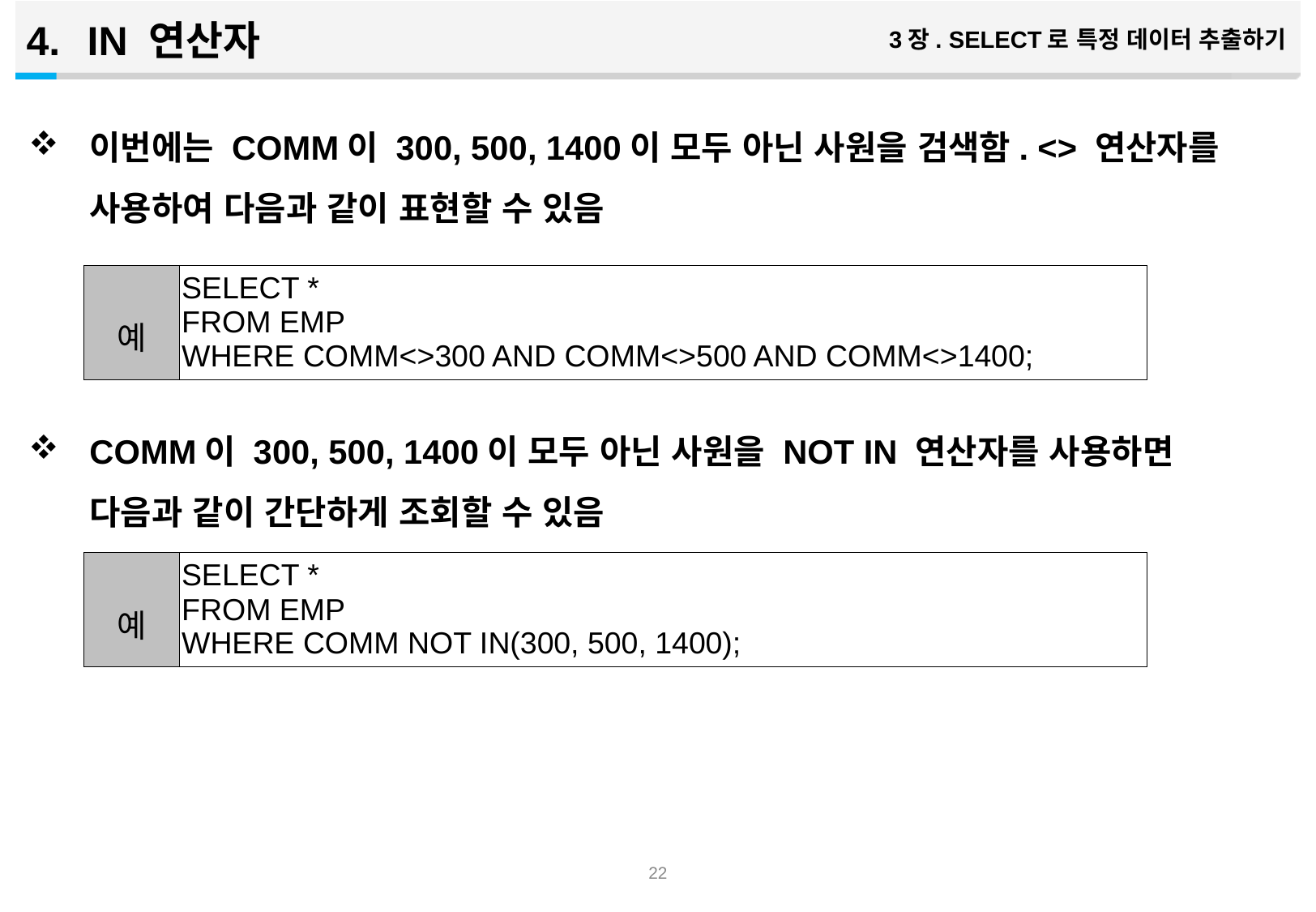

IN 연산자
3장. SELECT로 특정 데이터 추출하기
이번에는 COMM이 300, 500, 1400이 모두 아닌 사원을 검색함. <> 연산자를 사용하여 다음과 같이 표현할 수 있음

COMM이 300, 500, 1400이 모두 아닌 사원을 NOT IN 연산자를 사용하면   다음과 같이 간단하게 조회할 수 있음

| 예 | SELECT \* FROM EMP WHERE COMM<>300 AND COMM<>500 AND COMM<>1400; |
| --- | --- |
| 예 | SELECT \* FROM EMP WHERE COMM NOT IN(300, 500, 1400); |
| --- | --- |
22